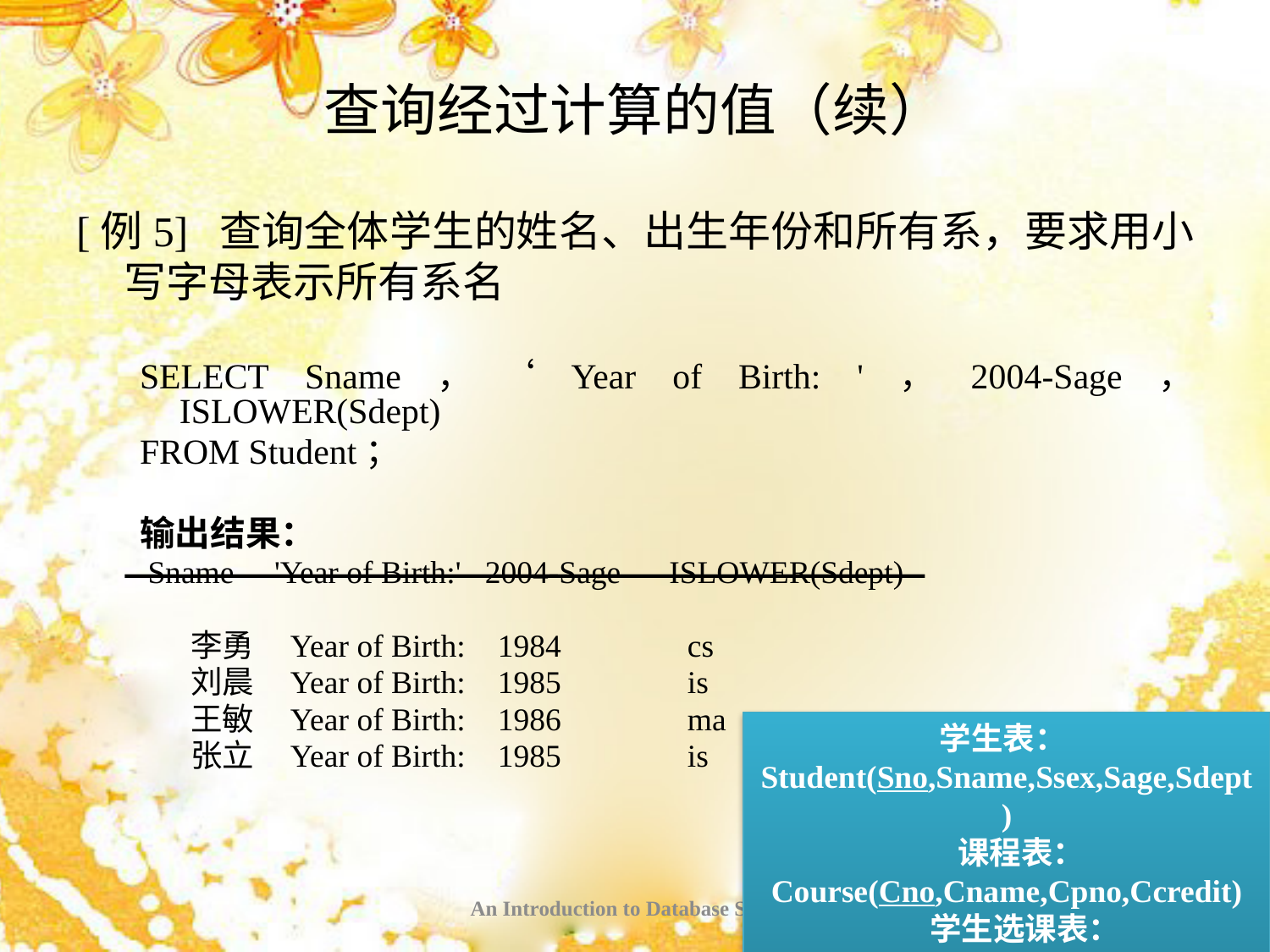

# 查询经过计算的值（续）
[例5]  查询全体学生的姓名、出生年份和所有系，要求用小写字母表示所有系名

SELECT Sname，‘Year of Birth: '，2004-Sage， ISLOWER(Sdept)
FROM Student；

输出结果：
 Sname     'Year of Birth:'   2004-Sage      ISLOWER(Sdept)

      李勇    Year of Birth:    1984       	cs
      刘晨    Year of Birth:    1985       	is
      王敏    Year of Birth:    1986       	ma
      张立    Year of Birth:    1985      	is

学生表：Student(Sno,Sname,Ssex,Sage,Sdept)
    课程表：Course(Cno,Cname,Cpno,Ccredit)
    学生选课表：
SC(Sno,Cno,Grade)
An Introduction to Database System